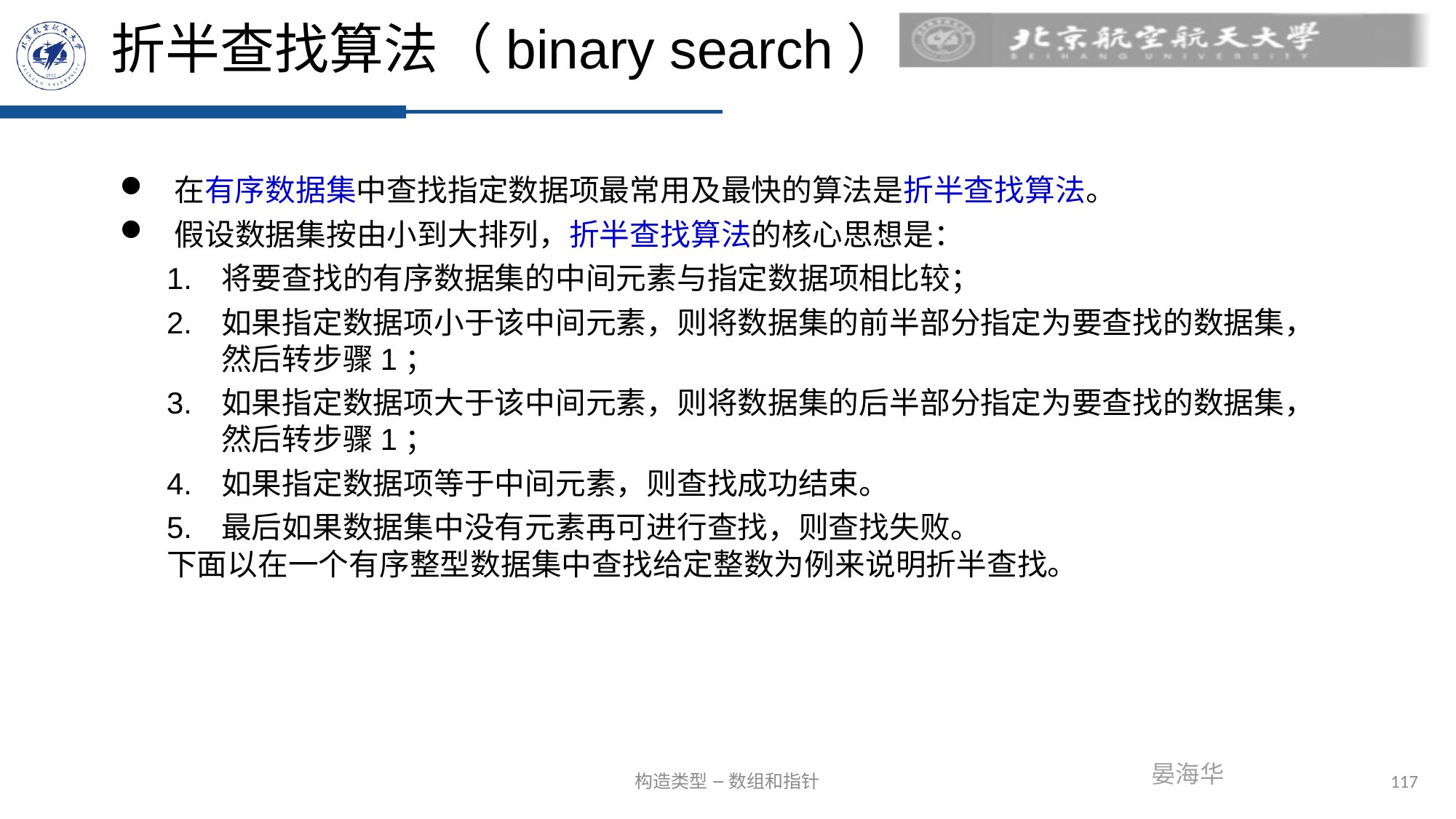

# 折半查找算法（binary search）
在有序数据集中查找指定数据项最常用及最快的算法是折半查找算法。
假设数据集按由小到大排列，折半查找算法的核心思想是：
将要查找的有序数据集的中间元素与指定数据项相比较；
如果指定数据项小于该中间元素，则将数据集的前半部分指定为要查找的数据集，然后转步骤1；
如果指定数据项大于该中间元素，则将数据集的后半部分指定为要查找的数据集，然后转步骤1；
如果指定数据项等于中间元素，则查找成功结束。
最后如果数据集中没有元素再可进行查找，则查找失败。
下面以在一个有序整型数据集中查找给定整数为例来说明折半查找。
117
构造类型 – 数组和指针